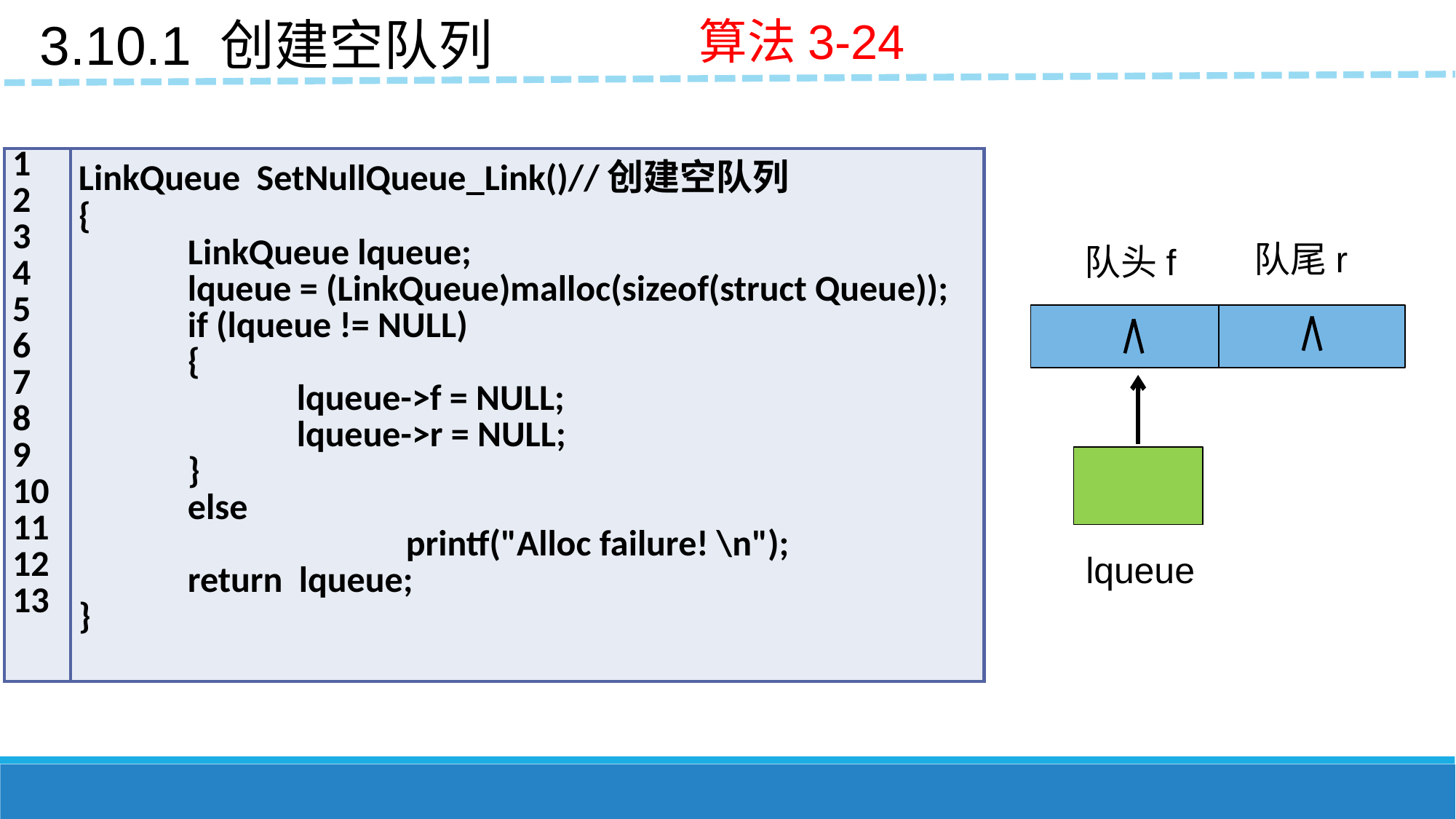

3.10.1 创建空队列
算法3-24
| 1 2 3 4 5 6 7 8 9 10 11 12 13 | LinkQueue SetNullQueue\_Link()//创建空队列 { LinkQueue lqueue; lqueue = (LinkQueue)malloc(sizeof(struct Queue)); if (lqueue != NULL) { lqueue->f = NULL; lqueue->r = NULL; } else printf("Alloc failure! \n"); return lqueue; } |
| --- | --- |
队尾r
队头f

lqueue